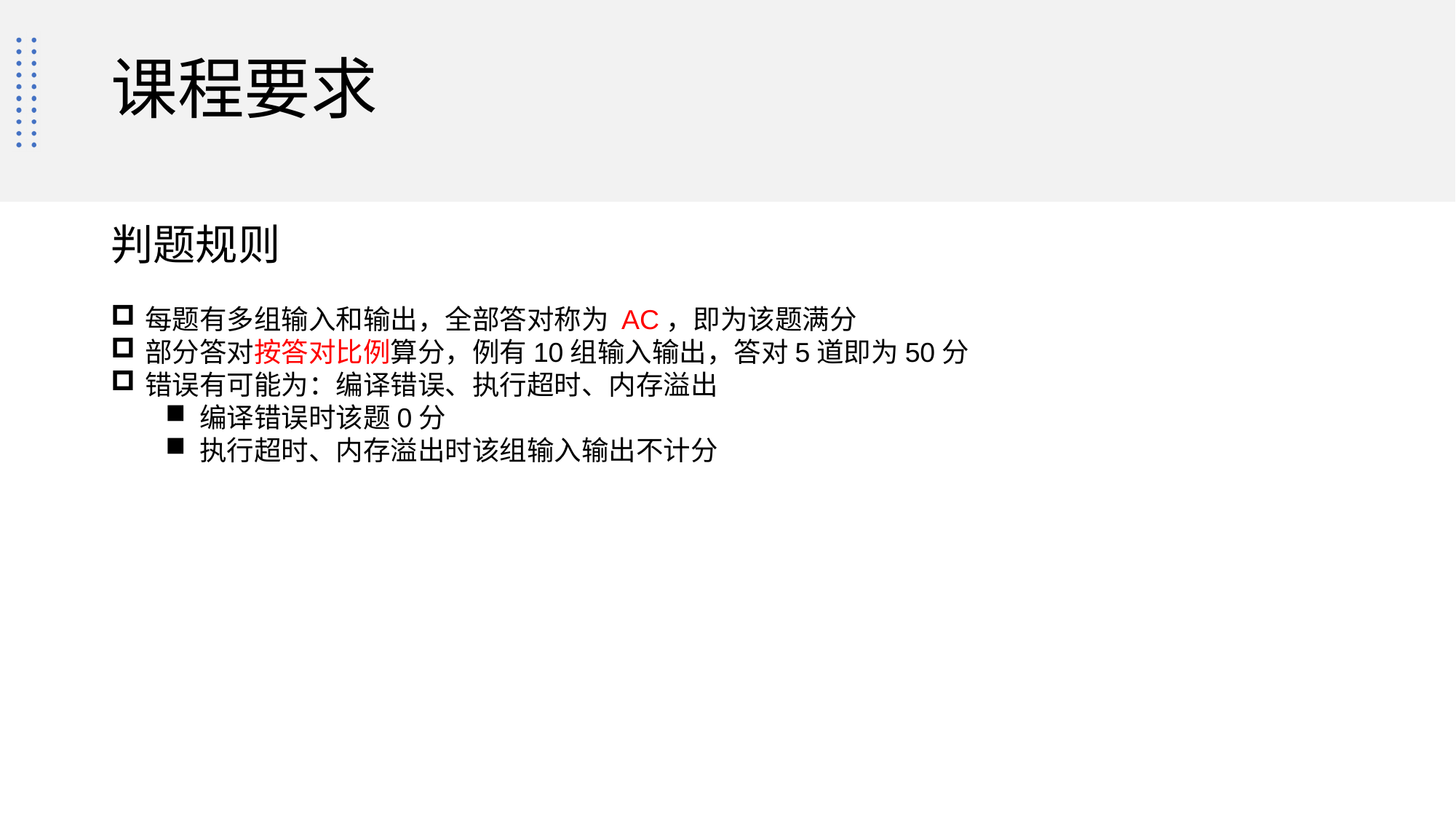

# 课程要求
判题规则
每题有多组输入和输出，全部答对称为 AC，即为该题满分
部分答对按答对比例算分，例有10组输入输出，答对5道即为50分
错误有可能为：编译错误、执行超时、内存溢出
编译错误时该题0分
执行超时、内存溢出时该组输入输出不计分